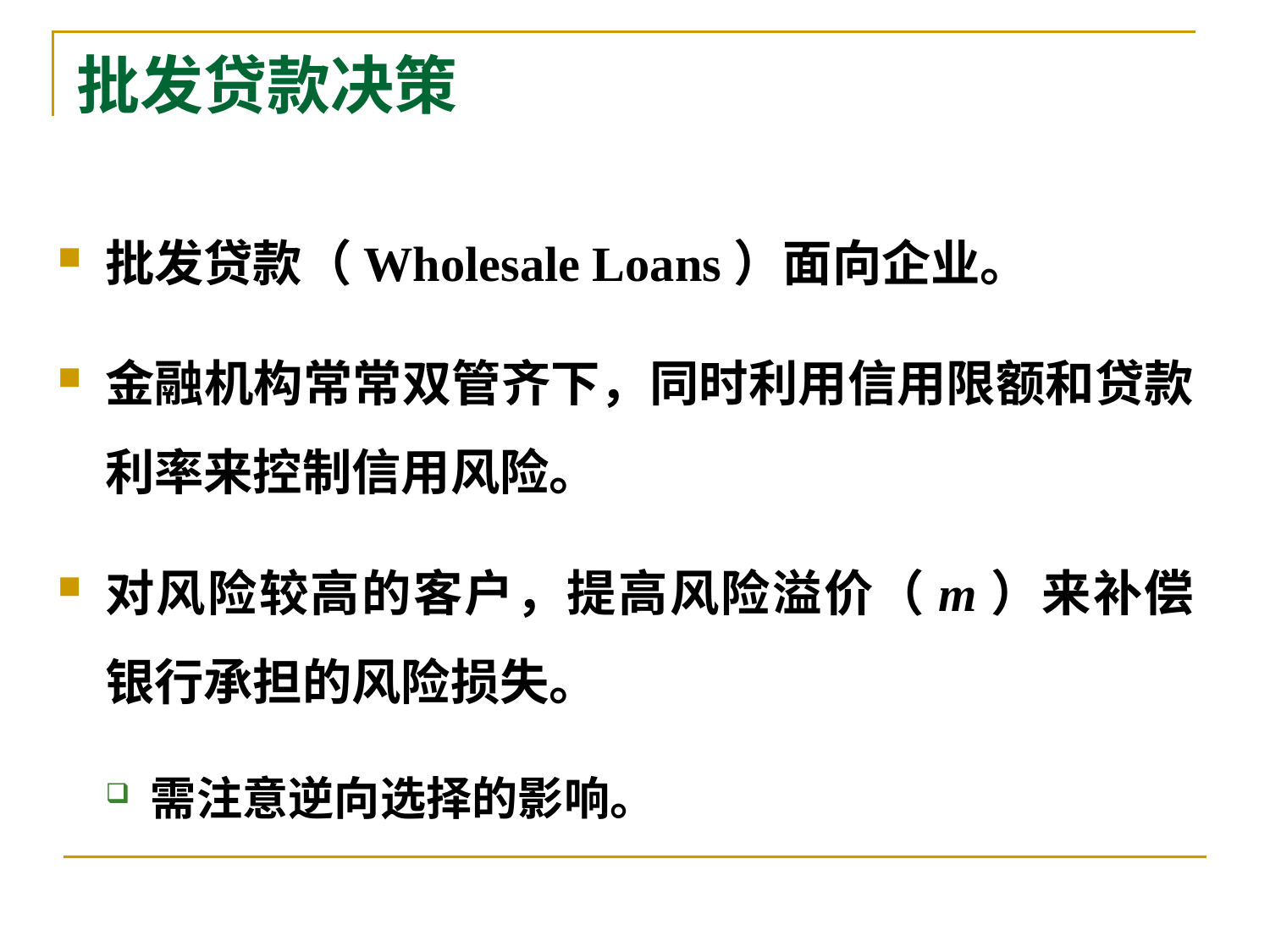

# 批发贷款决策
批发贷款（Wholesale Loans）面向企业。
金融机构常常双管齐下，同时利用信用限额和贷款利率来控制信用风险。
对风险较高的客户，提高风险溢价（m）来补偿银行承担的风险损失。
需注意逆向选择的影响。